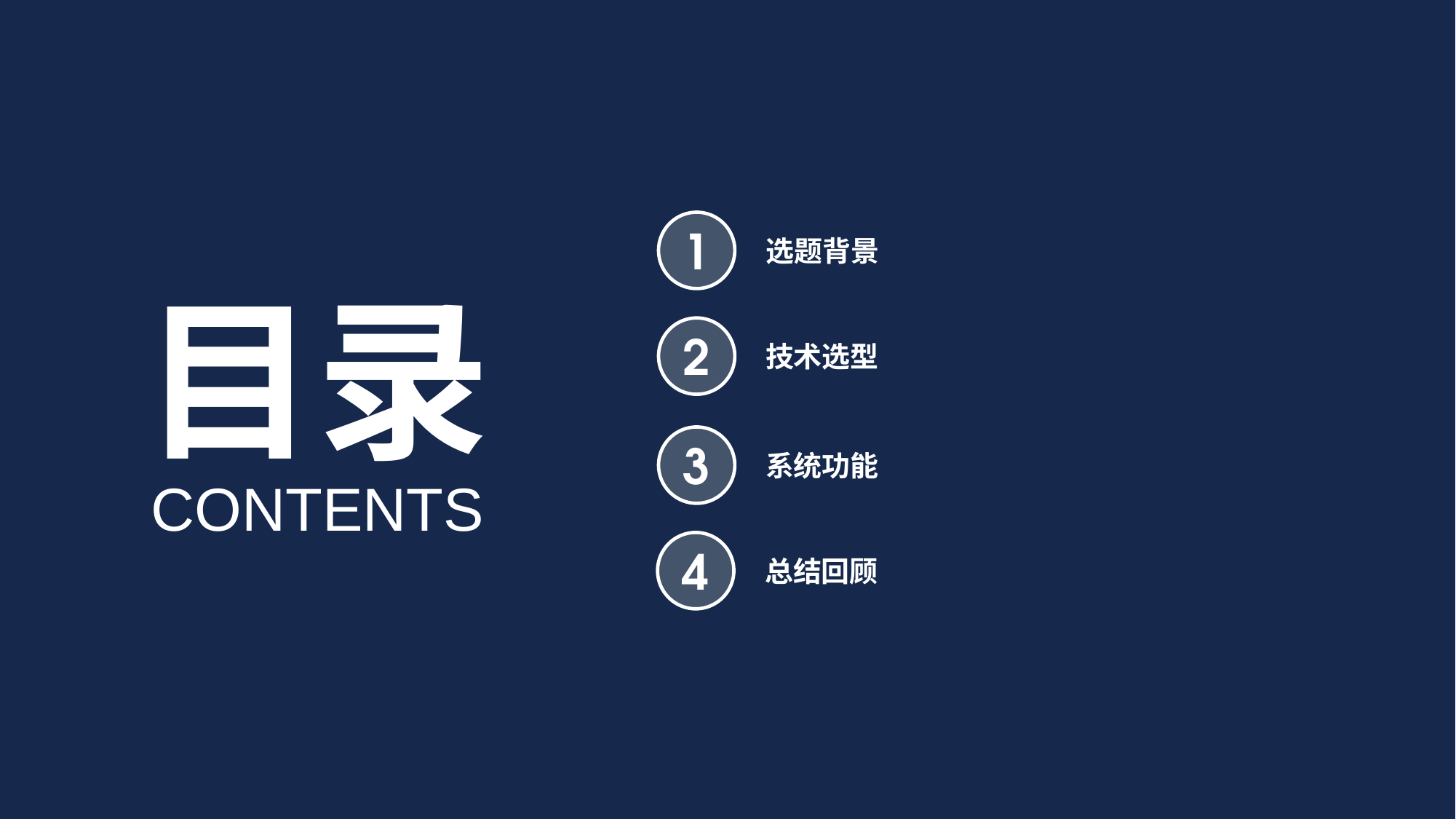

1
选题背景
目录
2
技术选型
3
系统功能
CONTENTS
4
总结回顾